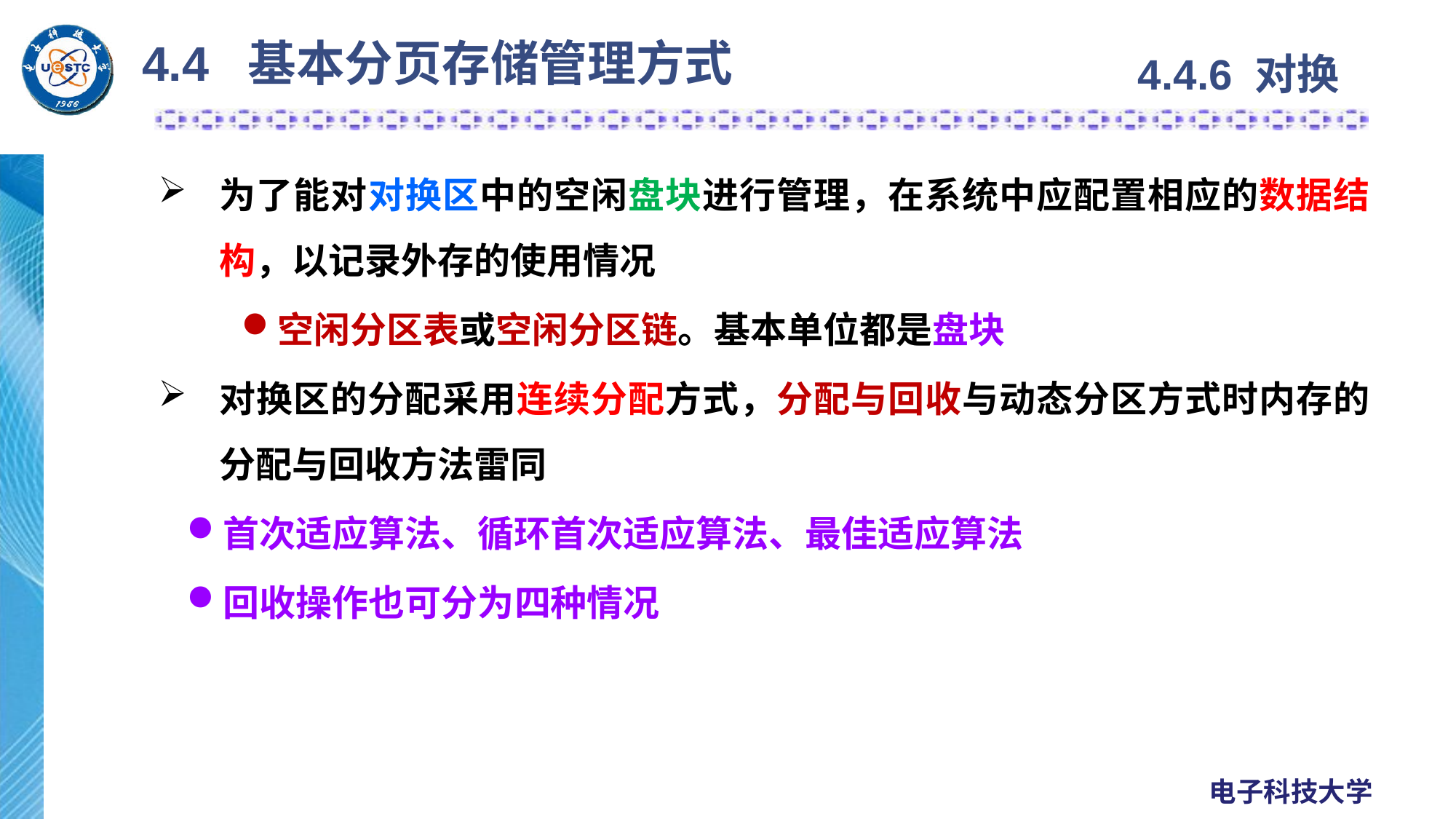

4.4  基本分页存储管理方式
# 4.4.6 对换
为了能对对换区中的空闲盘块进行管理，在系统中应配置相应的数据结构，以记录外存的使用情况
空闲分区表或空闲分区链。基本单位都是盘块
对换区的分配采用连续分配方式，分配与回收与动态分区方式时内存的分配与回收方法雷同
首次适应算法、循环首次适应算法、最佳适应算法
回收操作也可分为四种情况